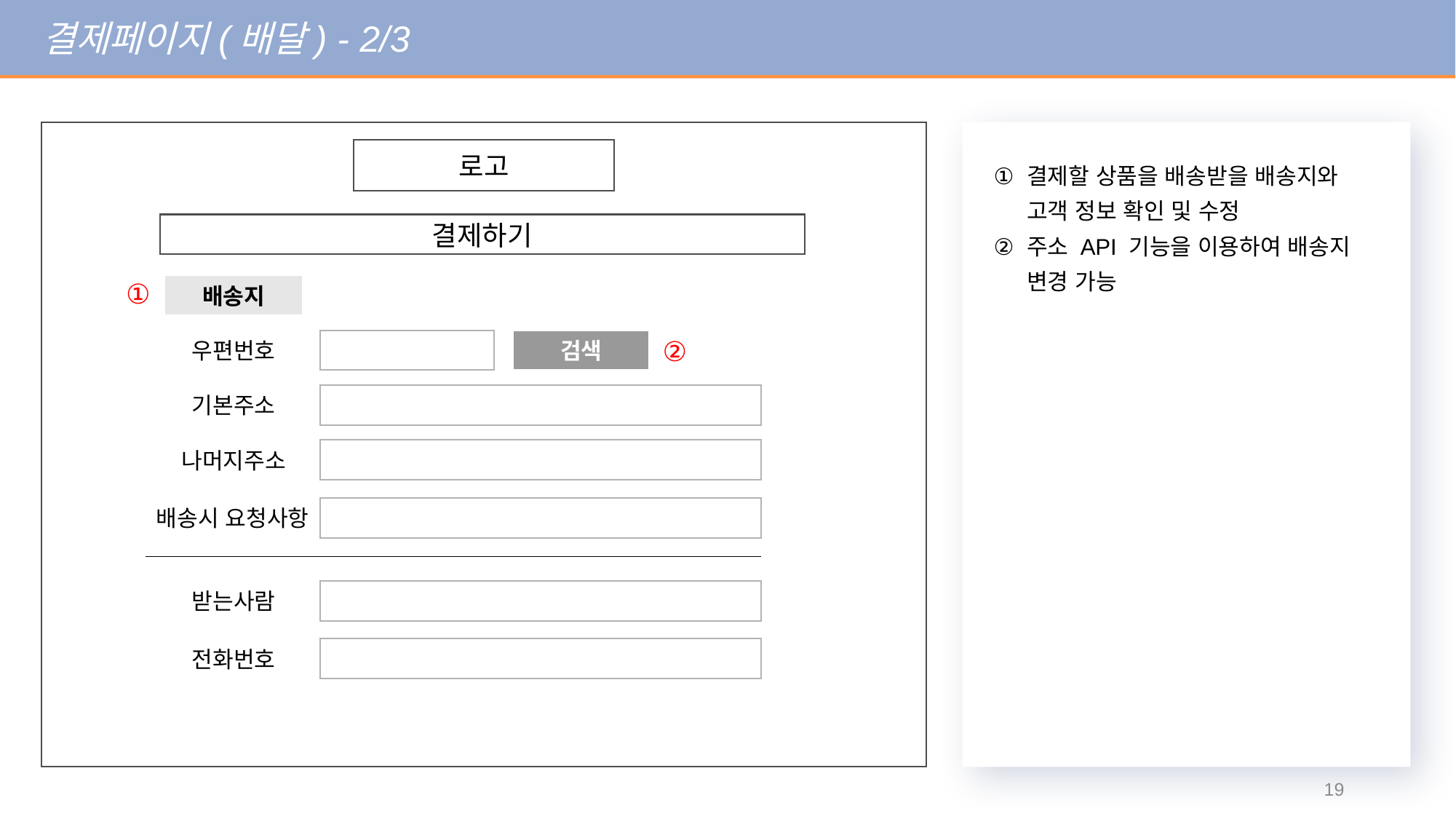

결제페이지(배달) - 2/3

로고
결제할 상품을 배송받을 배송지와
고객 정보 확인 및 수정
주소 API 기능을 이용하여 배송지 변경 가능
결제하기
①
배송지
②
우편번호

검색
기본주소

나머지주소

배송시 요청사항

받는사람

전화번호

19